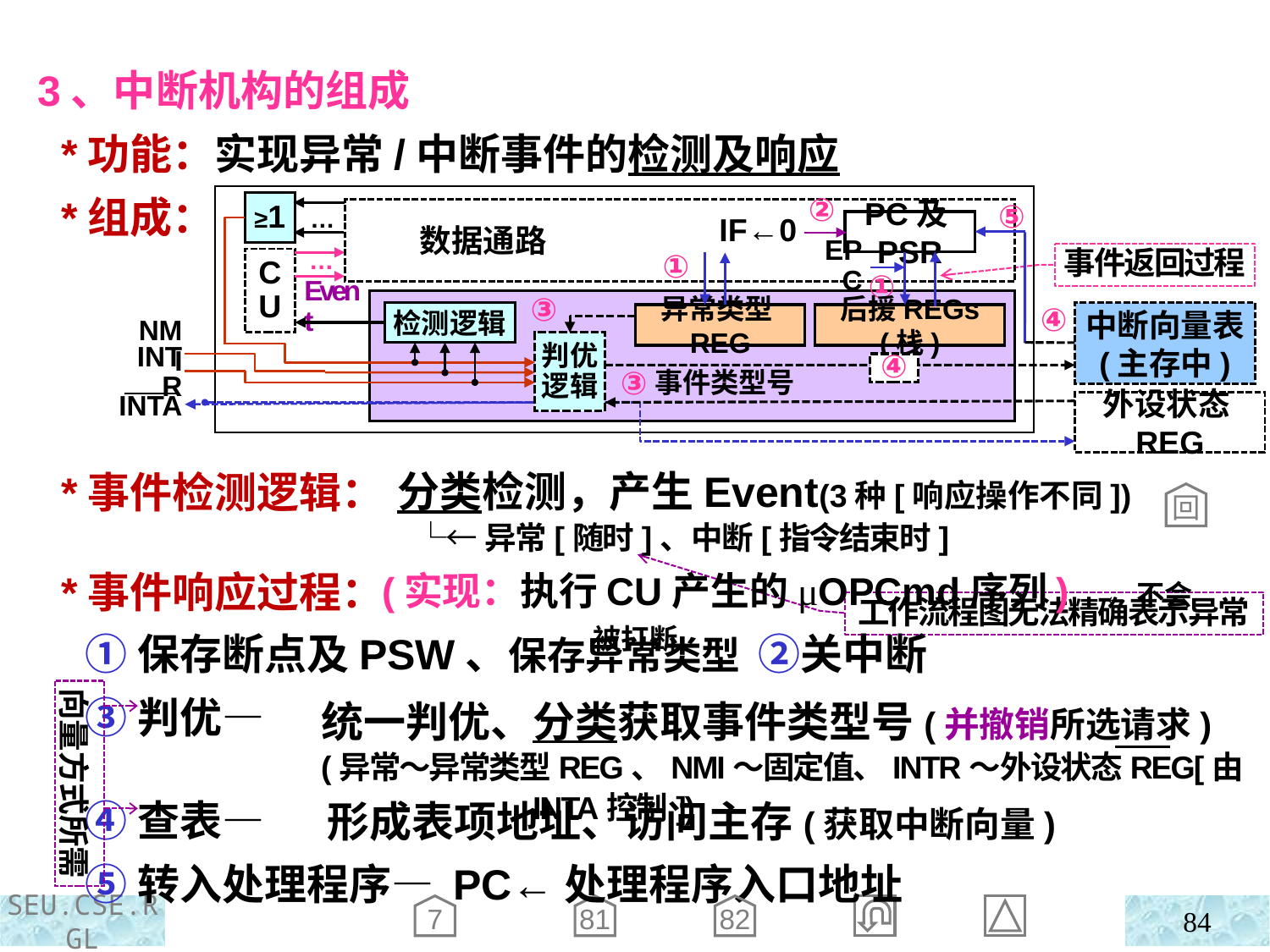

3、中断机构的组成
  *功能：实现异常/中断事件的检测及响应
  *组成：

  *事件检测逻辑：

  *事件响应过程：

         数据通路
PC及PSR
CU
…

≥1
…
NMI
INTR
②
⑤
IF←0
①
①
EPC
异常类型REG
后援REGs(栈)
事件返回过程
Event
检测逻辑
③
③
中断向量表
(主存中)

④
④
判优逻辑
事件类型号
INTA
外设状态REG
分类检测，产生Event(3种[响应操作不同])
   └←异常[随时]、中断[指令结束时]
回
(实现：执行CU产生的μOPCmd序列)   ←不会被打断
工作流程图无法精确表示异常
     ①保存断点及PSW、保存异常类型  ②关中断
     ③判优—

     ④查表—
     ⑤转入处理程序— PC←处理程序入口地址
统一判优、分类获取事件类型号(并撤销所选请求)
(异常～异常类型REG、NMI～固定值、INTR～外设状态REG[由INTA控制])
向量方式所需
形成表项地址、访问主存(获取中断向量)

7
81
82
84